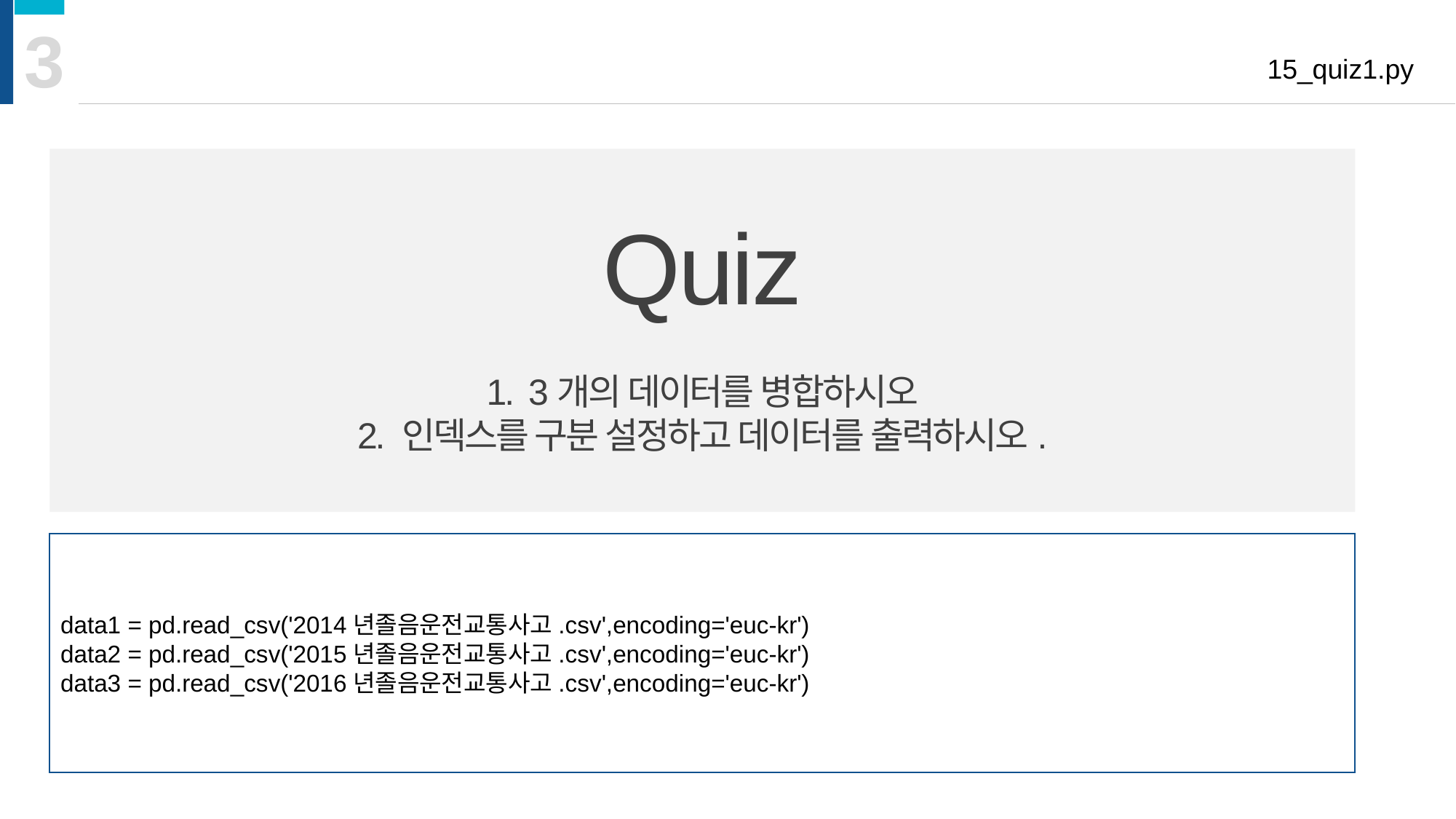

3
15_quiz1.py
Quiz

1.  3개의 데이터를 병합하시오
2. 인덱스를 구분 설정하고 데이터를 출력하시오.
data1 = pd.read_csv('2014년졸음운전교통사고.csv',encoding='euc-kr')
data2 = pd.read_csv('2015년졸음운전교통사고.csv',encoding='euc-kr')
data3 = pd.read_csv('2016년졸음운전교통사고.csv',encoding='euc-kr')